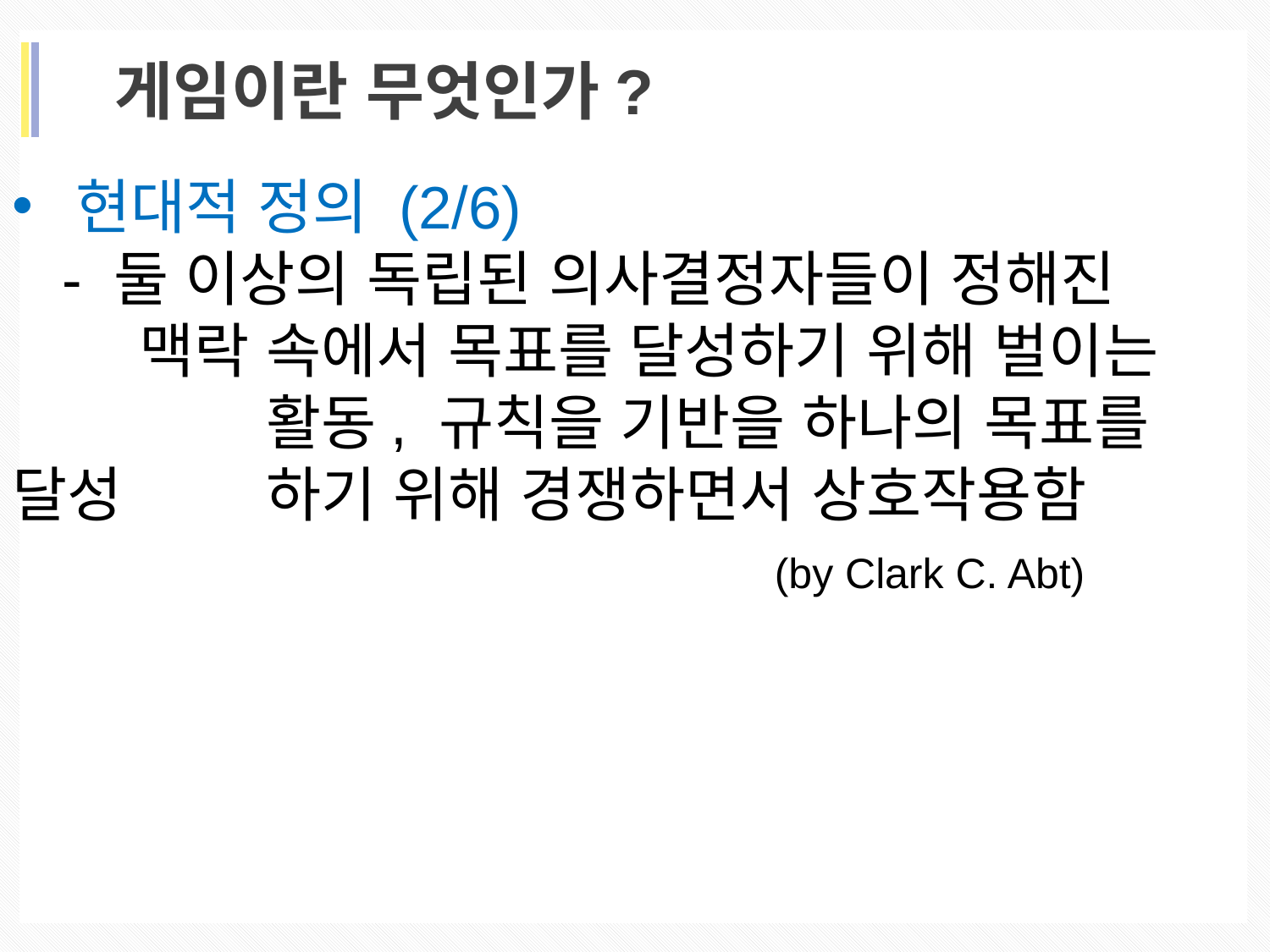

게임이란 무엇인가?
현대적 정의 (2/6)
   - 둘 이상의 독립된 의사결정자들이 정해진		맥락 속에서 목표를 달성하기 위해 벌이는		활동, 규칙을 기반을 하나의 목표를 달성		하기 위해 경쟁하면서 상호작용함
						(by Clark C. Abt)